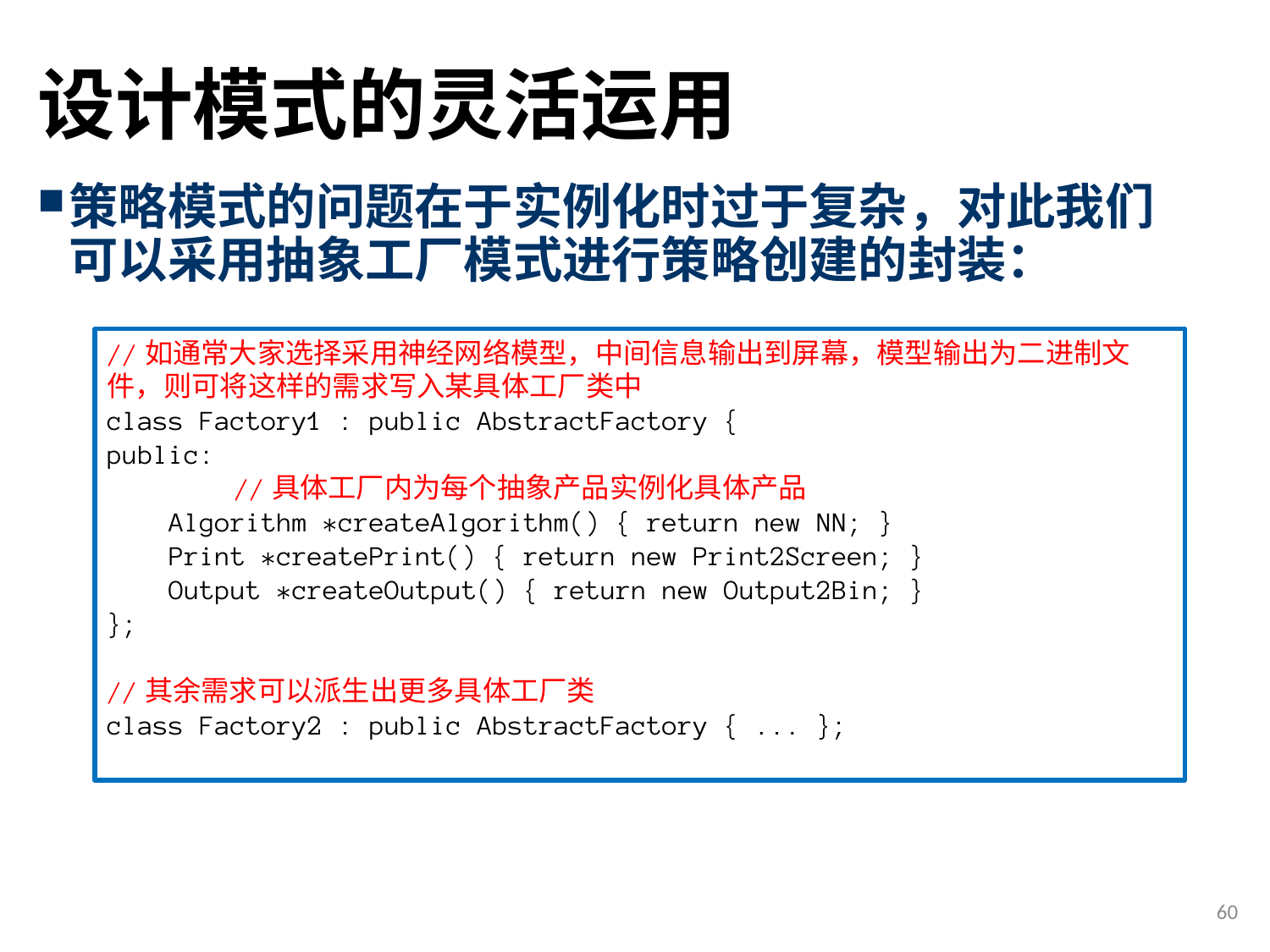

# 设计模式的灵活运用
策略模式的问题在于实例化时过于复杂，对此我们可以采用抽象工厂模式进行策略创建的封装：
//如通常大家选择采用神经网络模型，中间信息输出到屏幕，模型输出为二进制文件，则可将这样的需求写入某具体工厂类中
class Factory1 : public AbstractFactory {
public:
	//具体工厂内为每个抽象产品实例化具体产品
    Algorithm *createAlgorithm() { return new NN; }
    Print *createPrint() { return new Print2Screen; }
    Output *createOutput() { return new Output2Bin; }
};

//其余需求可以派生出更多具体工厂类
class Factory2 : public AbstractFactory { ... };

60